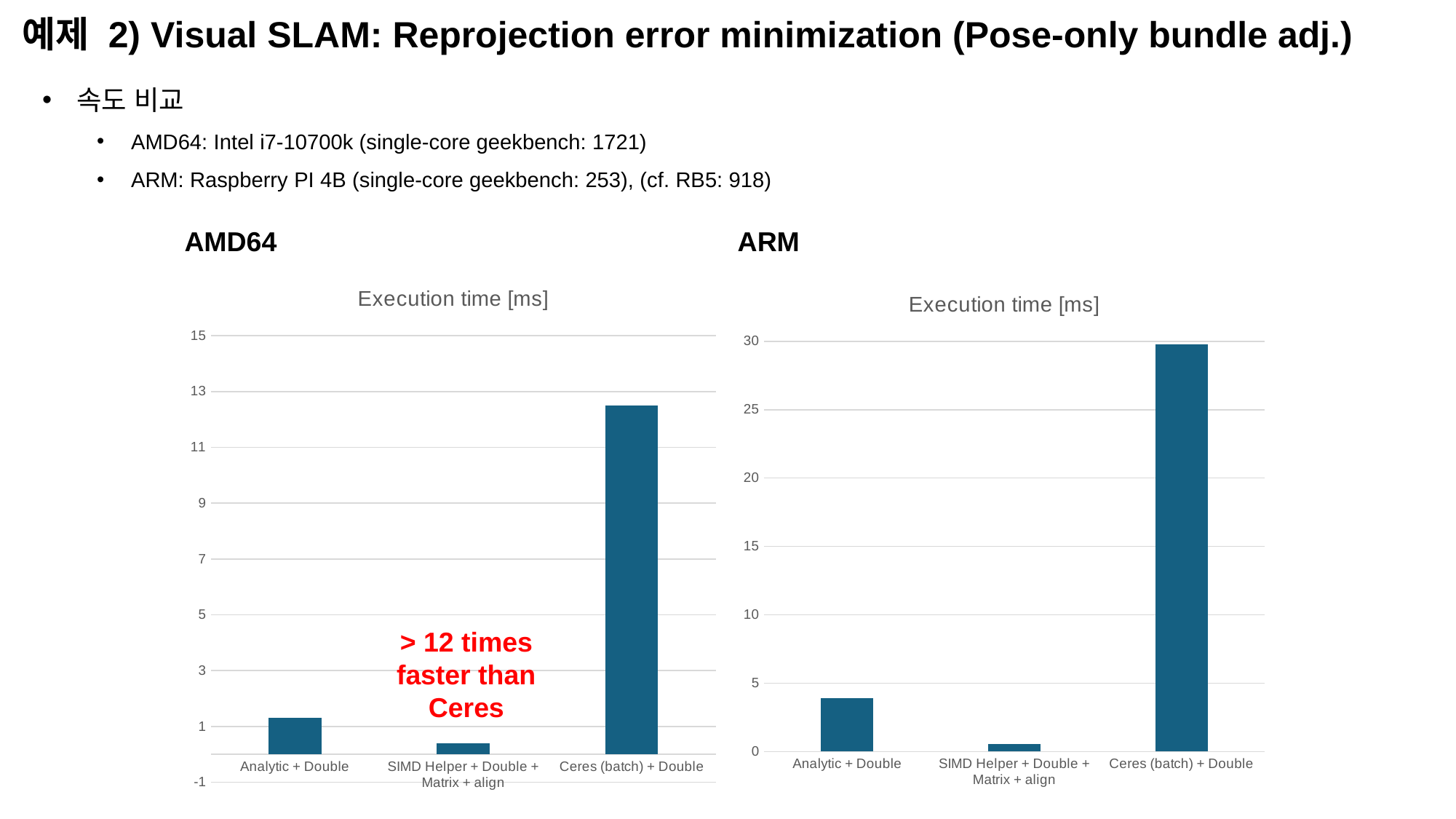

예제 2) Visual SLAM: Reprojection error minimization (Pose-only bundle adj.)
속도 비교
AMD64: Intel i7-10700k (single-core geekbench: 1721)
ARM: Raspberry PI 4B (single-core geekbench: 253), (cf. RB5: 918)
AMD64
ARM

### Chart:

| Category | Execution time [ms] |
|---|---|
| Analytic + Double | 1.32 |
| SIMD Helper + Double + Matrix + align | 0.4 |
| Ceres (batch) + Double | 12.49 |

### Chart:

| Category | Execution time [ms] |
|---|---|
| Analytic + Double | 3.91 |
| SIMD Helper + Double + Matrix + align | 0.53 |
| Ceres (batch) + Double | 29.76 |
> 12 times faster than Ceres